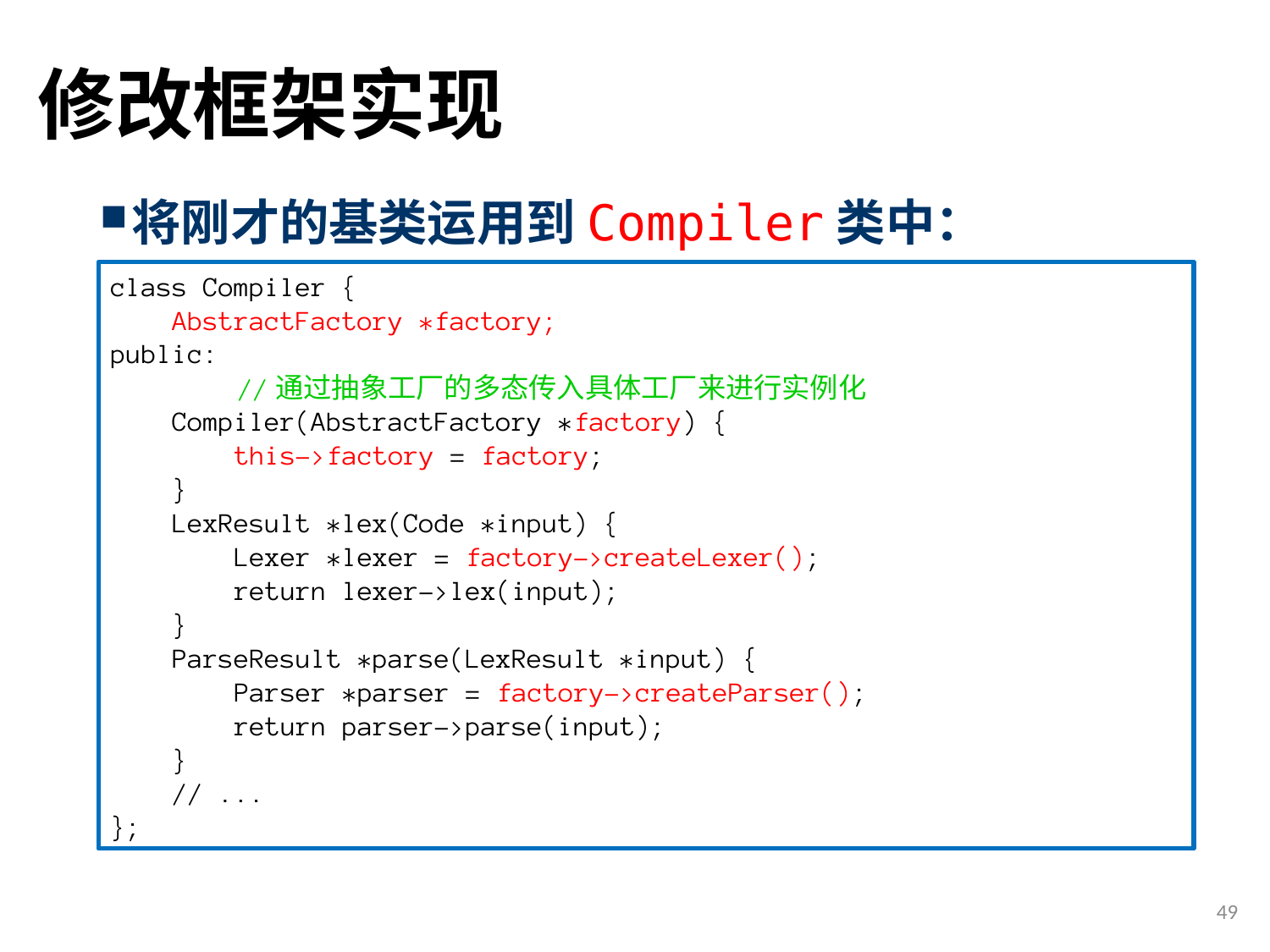

# 修改框架实现
将刚才的基类运用到Compiler类中：
class Compiler {
    AbstractFactory *factory;
public:
	//通过抽象工厂的多态传入具体工厂来进行实例化
    Compiler(AbstractFactory *factory) {
        this->factory = factory;
    }
    LexResult *lex(Code *input) {
        Lexer *lexer = factory->createLexer();
        return lexer->lex(input);
    }
    ParseResult *parse(LexResult *input) {
        Parser *parser = factory->createParser();
        return parser->parse(input);
    }
    // ...
};
49